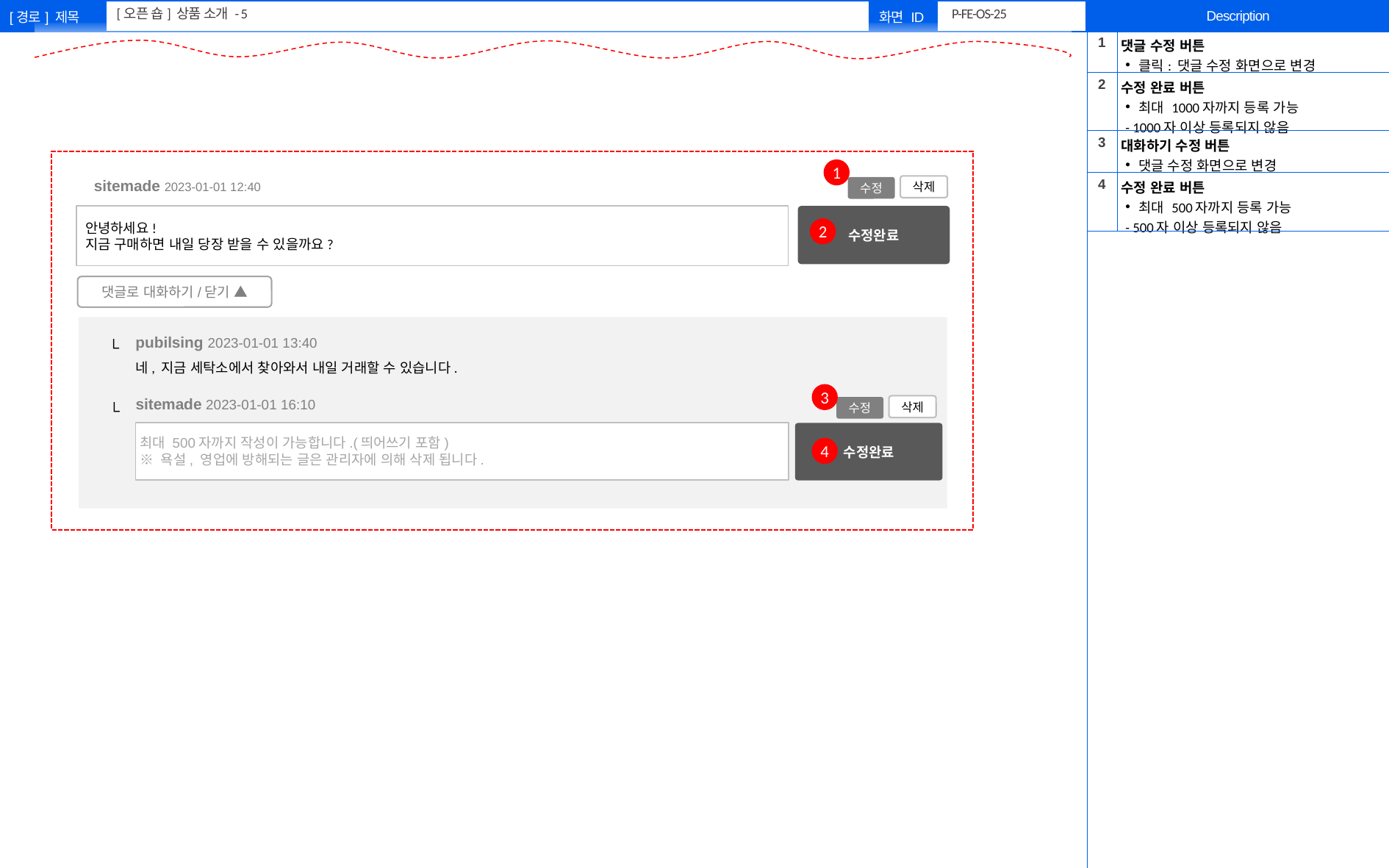

[오픈 숍] 상품 소개 - 5
# P-FE-OS-25

| 1 | 댓글 수정 버튼 클릭: 댓글 수정 화면으로 변경 |
| --- | --- |
| 2 | 수정 완료 버튼 최대 1000자까지 등록 가능 - 1000자 이상 등록되지 않음 |
| 3 | 대화하기 수정 버튼 댓글 수정 화면으로 변경 |
| 4 | 수정 완료 버튼 최대 500자까지 등록 가능 - 500자 이상 등록되지 않음 |
|  |  |

1
sitemade 2023-01-01 12:40
삭제
수정
안녕하세요!
지금 구매하면 내일 당장 받을 수 있을까요?
수정완료
2
댓글로 대화하기/닫기 ▲

└
pubilsing 2023-01-01 13:40
네, 지금 세탁소에서 찾아와서 내일 거래할 수 있습니다.
3
└
sitemade 2023-01-01 16:10
삭제
수정
최대 500자까지 작성이 가능합니다.(띄어쓰기 포함)
※ 욕설, 영업에 방해되는 글은 관리자에 의해 삭제 됩니다.
수정완료
4